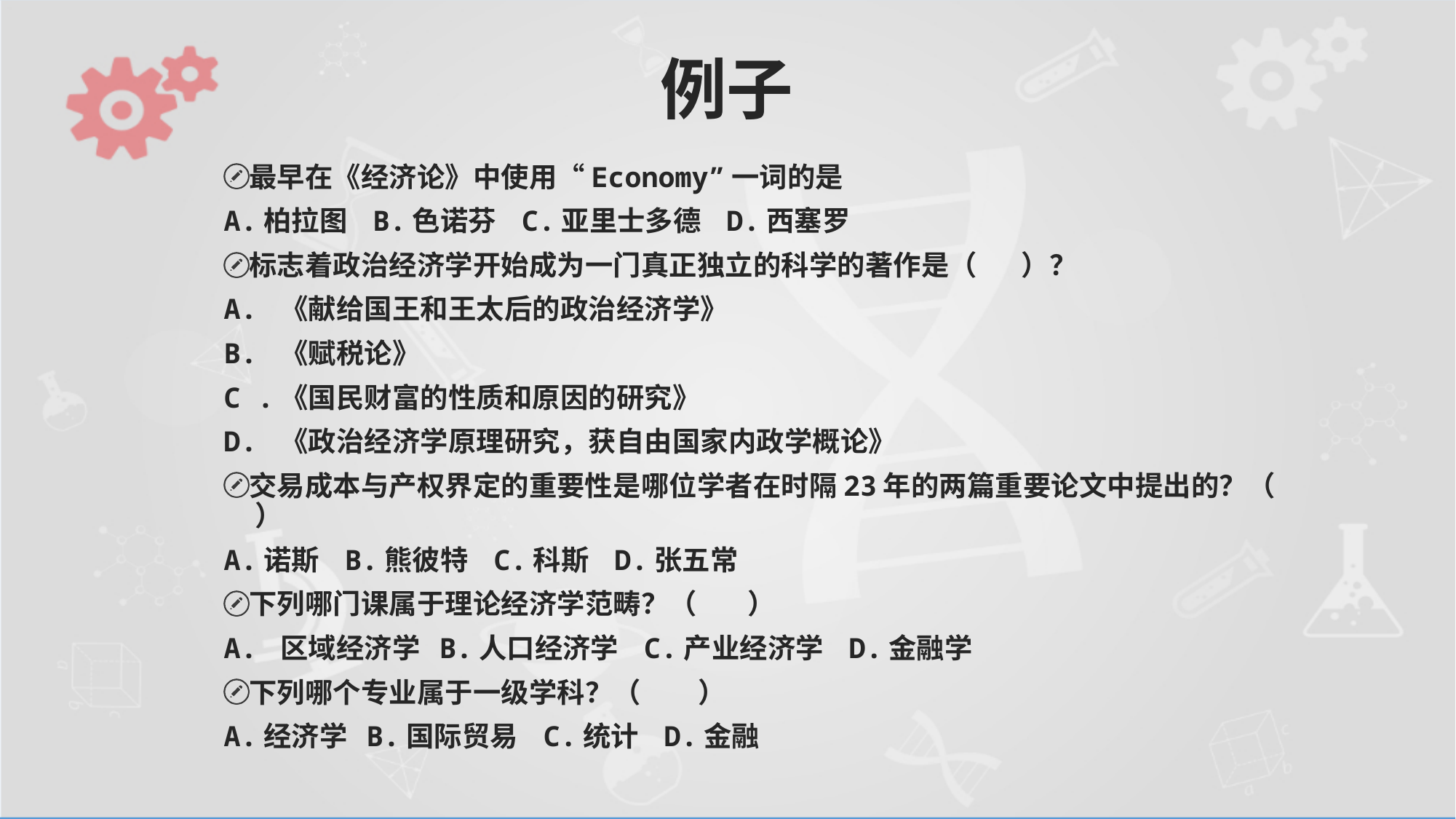

# 例子
最早在《经济论》中使用“Economy”一词的是
A.柏拉图   B.色诺芬   C.亚里士多德   D.西塞罗
标志着政治经济学开始成为一门真正独立的科学的著作是（       ）？
A. 《献给国王和王太后的政治经济学》
B. 《赋税论》
C .《国民财富的性质和原因的研究》
D. 《政治经济学原理研究，获自由国家内政学概论》
交易成本与产权界定的重要性是哪位学者在时隔23年的两篇重要论文中提出的？（        ）
A.诺斯   B.熊彼特   C.科斯   D.张五常
下列哪门课属于理论经济学范畴？（        ）
A. 区域经济学  B.人口经济学   C.产业经济学   D.金融学
下列哪个专业属于一级学科？（         ）
A.经济学  B.国际贸易   C.统计   D.金融